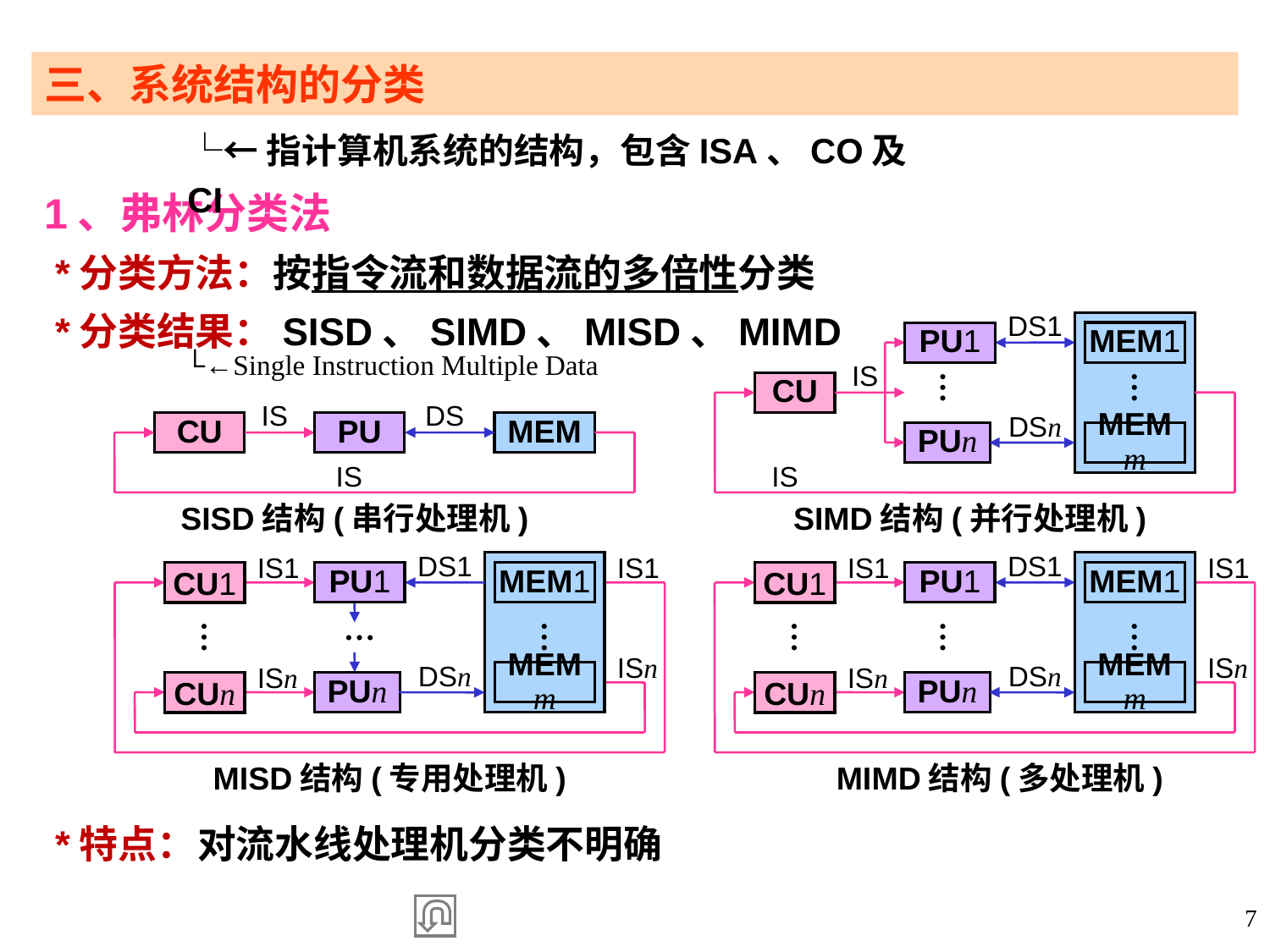

三、系统结构的分类
└←指计算机系统的结构，包含ISA、CO及CI
1、弗林分类法
 *分类方法：按指令流和数据流的多倍性分类
 *分类结果：SISD、SIMD、MISD、MIMD
                  └←Single Instruction Multiple Data
DS1

MEM1
PU1

IS
…
…
CU

DSn
MEMm
PUn

IS

SIMD结构(并行处理机)
IS
DS
CU
PU
MEM

IS

SISD结构(串行处理机)
IS1
IS1
DS1

CU1
MEM1
PU1

…
…
…

ISn
ISn
DSn
MEMm
CUn
PUn

MISD结构(专用处理机)
IS1
IS1
DS1

CU1
MEM1
PU1

…
…
…
ISn
MEMm
ISn
DSn
CUn
PUn

MIMD结构(多处理机)
 *特点：
对流水线处理机分类不明确

7